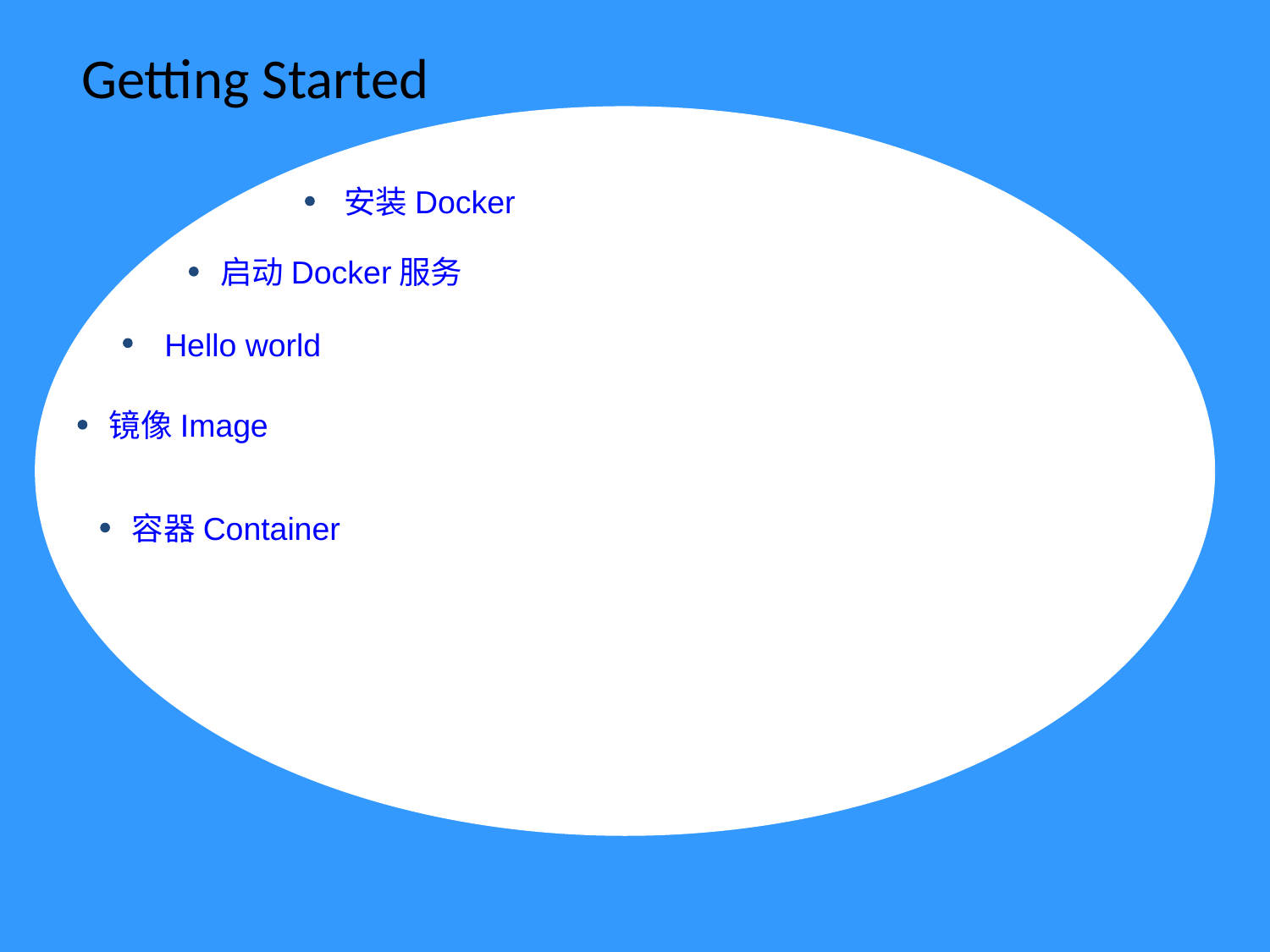

# Getting Started
安装Docker

启动Docker服务

Hello world

镜像Image

容器Container